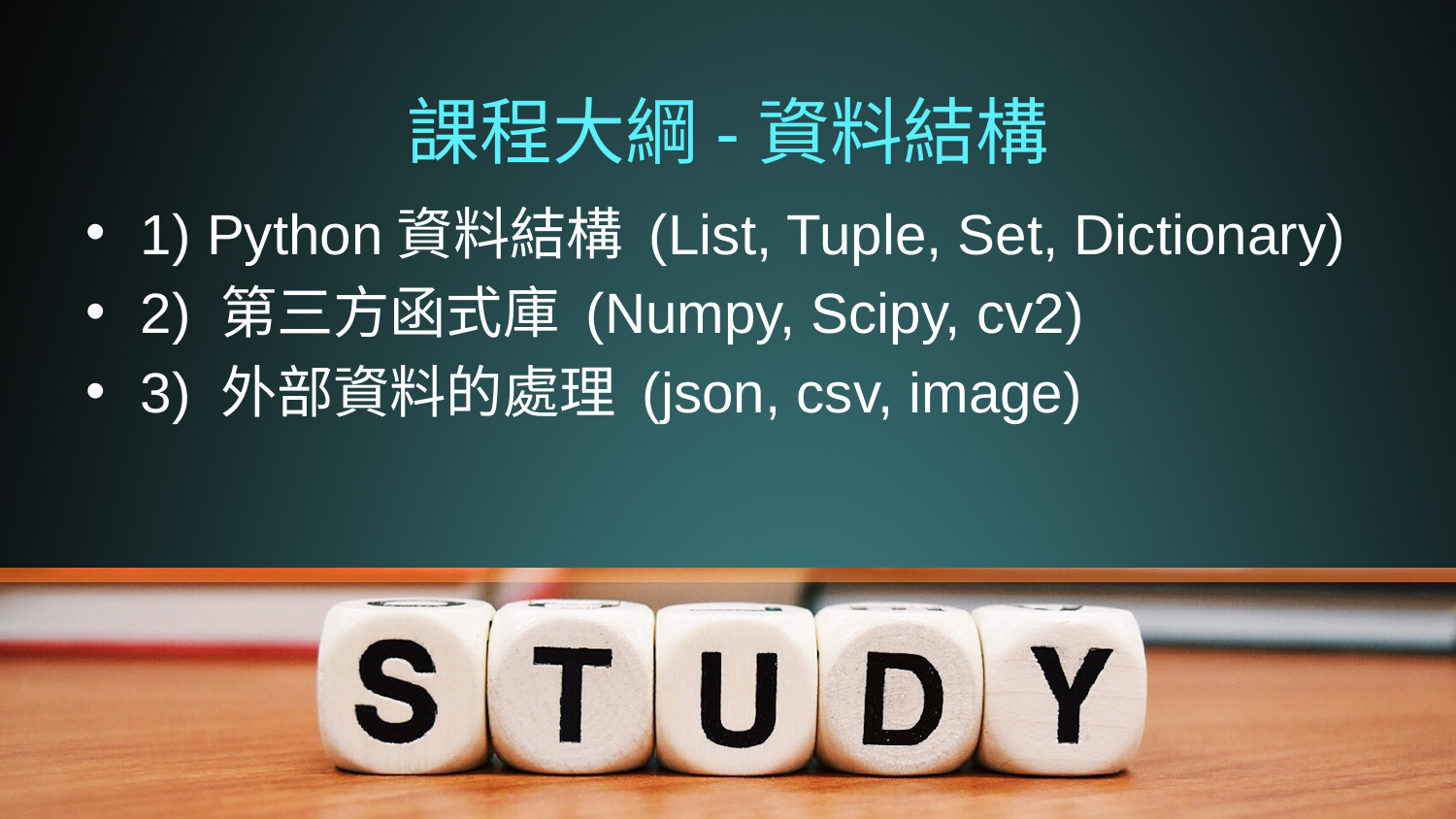

# 課程大綱-資料結構
1) Python資料結構 (List, Tuple, Set, Dictionary)
2) 第三方函式庫 (Numpy, Scipy, cv2)
3) 外部資料的處理 (json, csv, image)